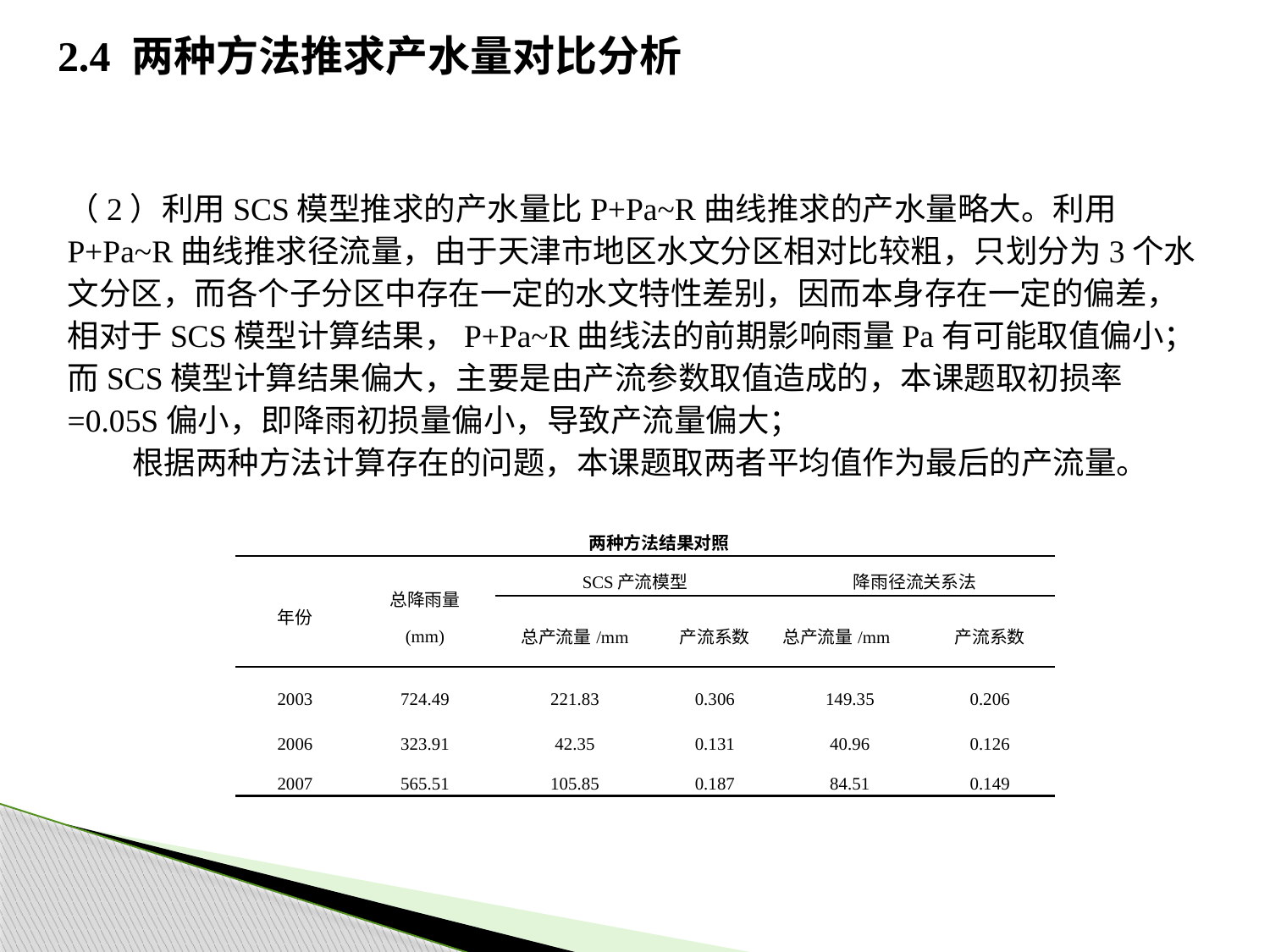

# 2.4 两种方法推求产水量对比分析

（2）利用SCS模型推求的产水量比P+Pa~R曲线推求的产水量略大。利用P+Pa~R曲线推求径流量，由于天津市地区水文分区相对比较粗，只划分为3个水文分区，而各个子分区中存在一定的水文特性差别，因而本身存在一定的偏差，相对于SCS模型计算结果，P+Pa~R曲线法的前期影响雨量Pa有可能取值偏小；而SCS模型计算结果偏大，主要是由产流参数取值造成的，本课题取初损率 =0.05S偏小，即降雨初损量偏小，导致产流量偏大；
        根据两种方法计算存在的问题，本课题取两者平均值作为最后的产流量。
两种方法结果对照
| 年份 | 总降雨量 (mm) | SCS产流模型 |  | 降雨径流关系法 |  |
| --- | --- | --- | --- | --- | --- |
|  |  | 总产流量/mm | 产流系数 | 总产流量/mm | 产流系数 |
| 2003 | 724.49 | 221.83 | 0.306 | 149.35 | 0.206 |
| 2006 | 323.91 | 42.35 | 0.131 | 40.96 | 0.126 |
| 2007 | 565.51 | 105.85 | 0.187 | 84.51 | 0.149 |